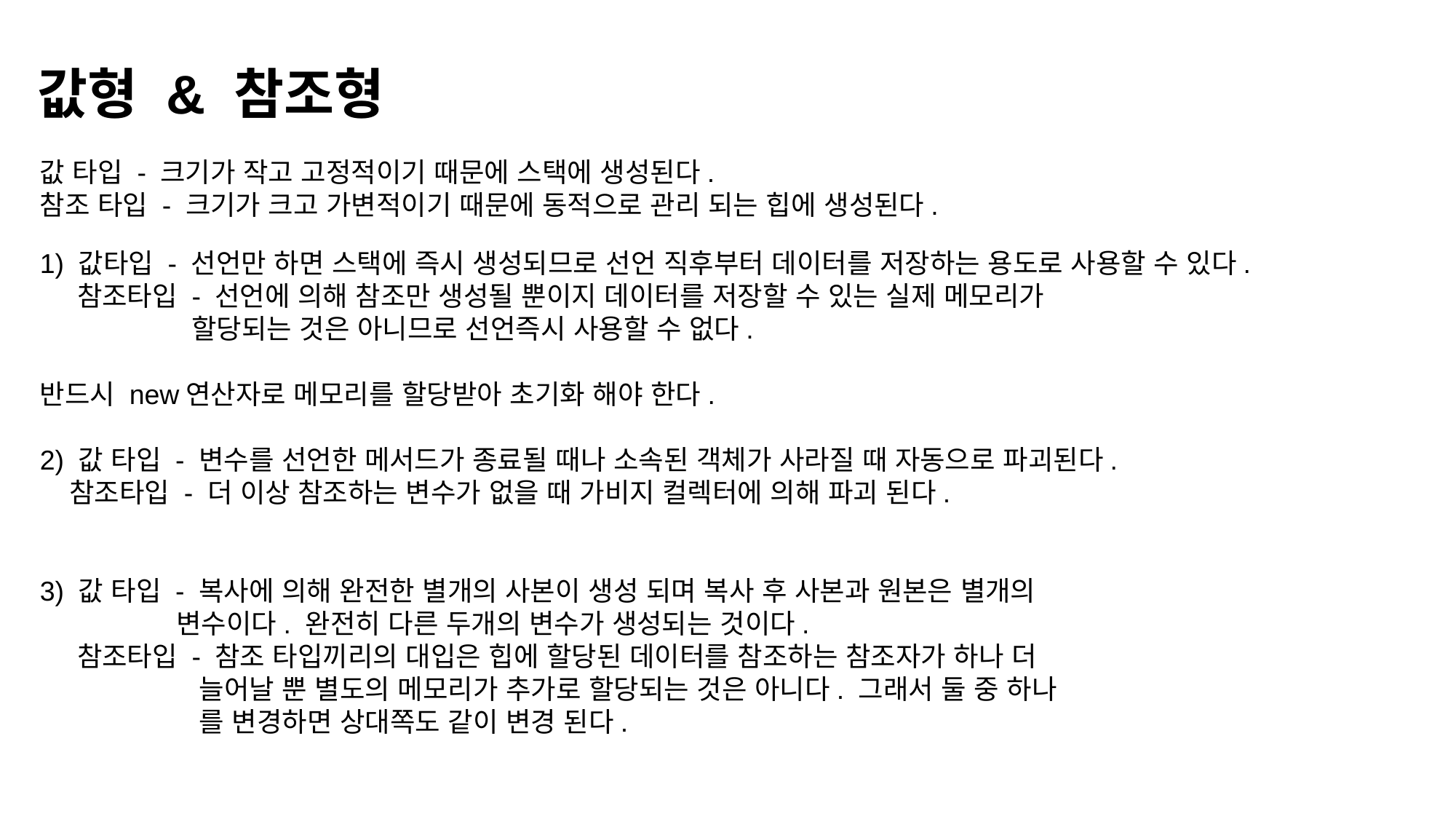

# 값형 & 참조형
값 타입 - 크기가 작고 고정적이기 때문에 스택에 생성된다.
참조 타입 - 크기가 크고 가변적이기 때문에 동적으로 관리 되는 힙에 생성된다.

1) 값타입 - 선언만 하면 스택에 즉시 생성되므로 선언 직후부터 데이터를 저장하는 용도로 사용할 수 있다.
    참조타입 - 선언에 의해 참조만 생성될 뿐이지 데이터를 저장할 수 있는 실제 메모리가
                   할당되는 것은 아니므로 선언즉시 사용할 수 없다.
반드시 new연산자로 메모리를 할당받아 초기화 해야 한다.

2) 값 타입 - 변수를 선언한 메서드가 종료될 때나 소속된 객체가 사라질 때 자동으로 파괴된다.
   참조타입 - 더 이상 참조하는 변수가 없을 때 가비지 컬렉터에 의해 파괴 된다.

3) 값 타입 - 복사에 의해 완전한 별개의 사본이 생성 되며 복사 후 사본과 원본은 별개의
                 변수이다. 완전히 다른 두개의 변수가 생성되는 것이다.
    참조타입 - 참조 타입끼리의 대입은 힙에 할당된 데이터를 참조하는 참조자가 하나 더
                    늘어날 뿐 별도의 메모리가 추가로 할당되는 것은 아니다. 그래서 둘 중 하나
                    를 변경하면 상대쪽도 같이 변경 된다.